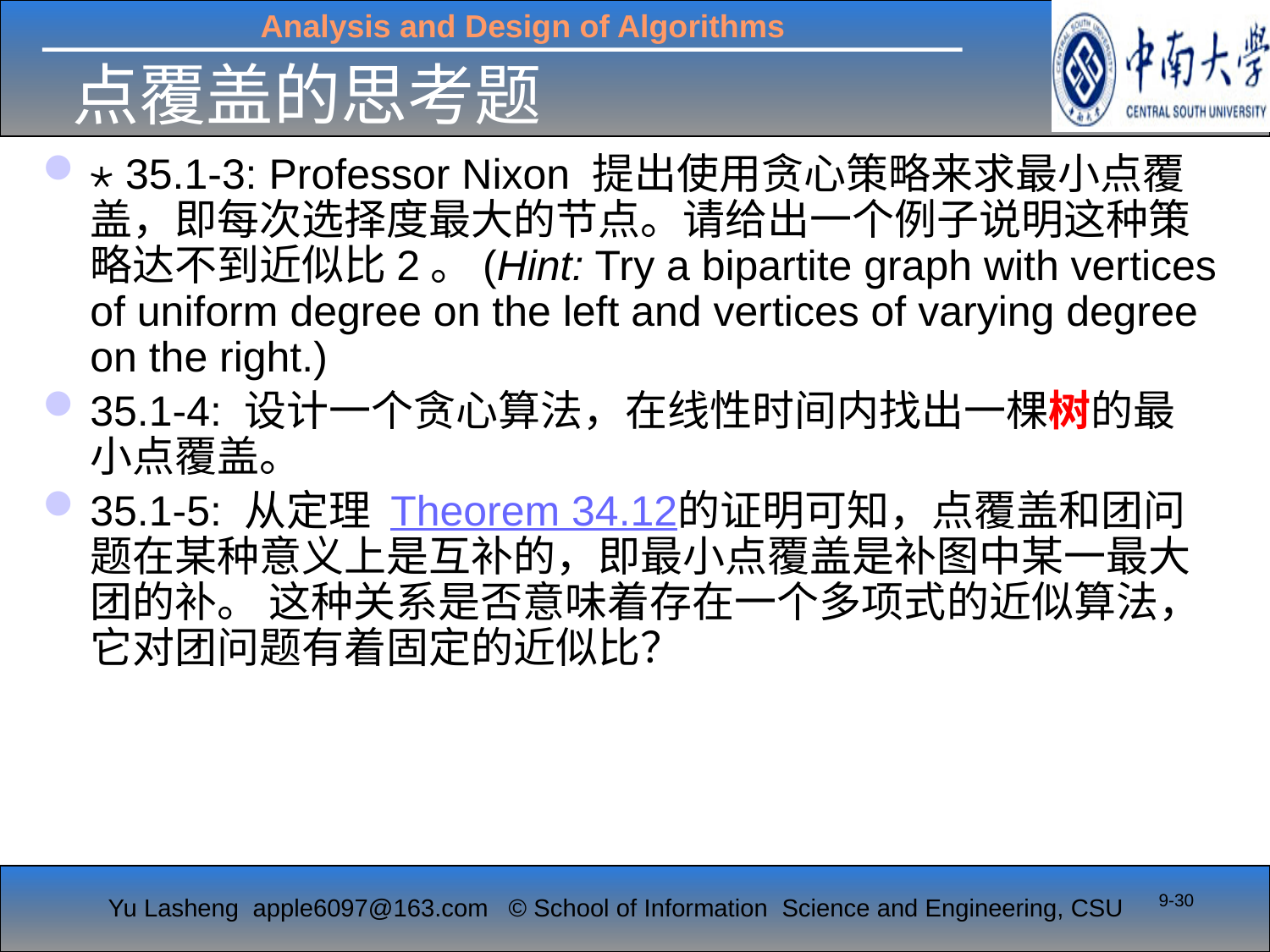

# 点覆盖的思考题
⋆ 35.1-3: Professor Nixon 提出使用贪心策略来求最小点覆盖，即每次选择度最大的节点。请给出一个例子说明这种策略达不到近似比2。(Hint: Try a bipartite graph with vertices of uniform degree on the left and vertices of varying degree on the right.)
35.1-4: 设计一个贪心算法，在线性时间内找出一棵树的最小点覆盖。
35.1-5: 从定理 Theorem 34.12的证明可知，点覆盖和团问题在某种意义上是互补的，即最小点覆盖是补图中某一最大团的补。 这种关系是否意味着存在一个多项式的近似算法，它对团问题有着固定的近似比？
30